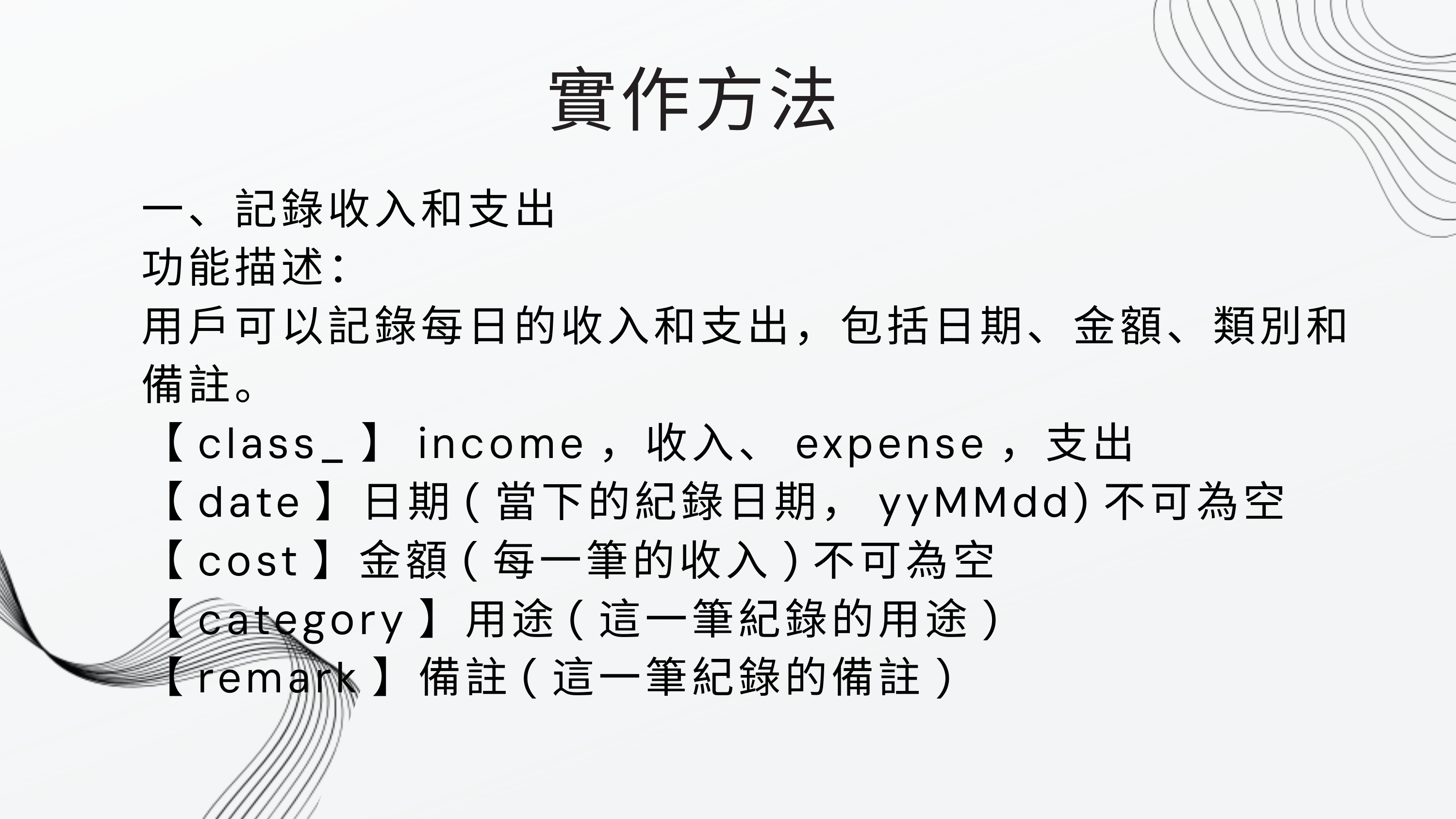

實作方法
一、記錄收入和支出
功能描述：
用戶可以記錄每日的收入和支出，包括日期、金額、類別和備註。
【class_】income，收入、expense，支出
【date】日期(當下的紀錄日期，yyMMdd)不可為空
【cost】金額(每一筆的收入)不可為空
【category】用途(這一筆紀錄的用途)
【remark】備註(這一筆紀錄的備註)